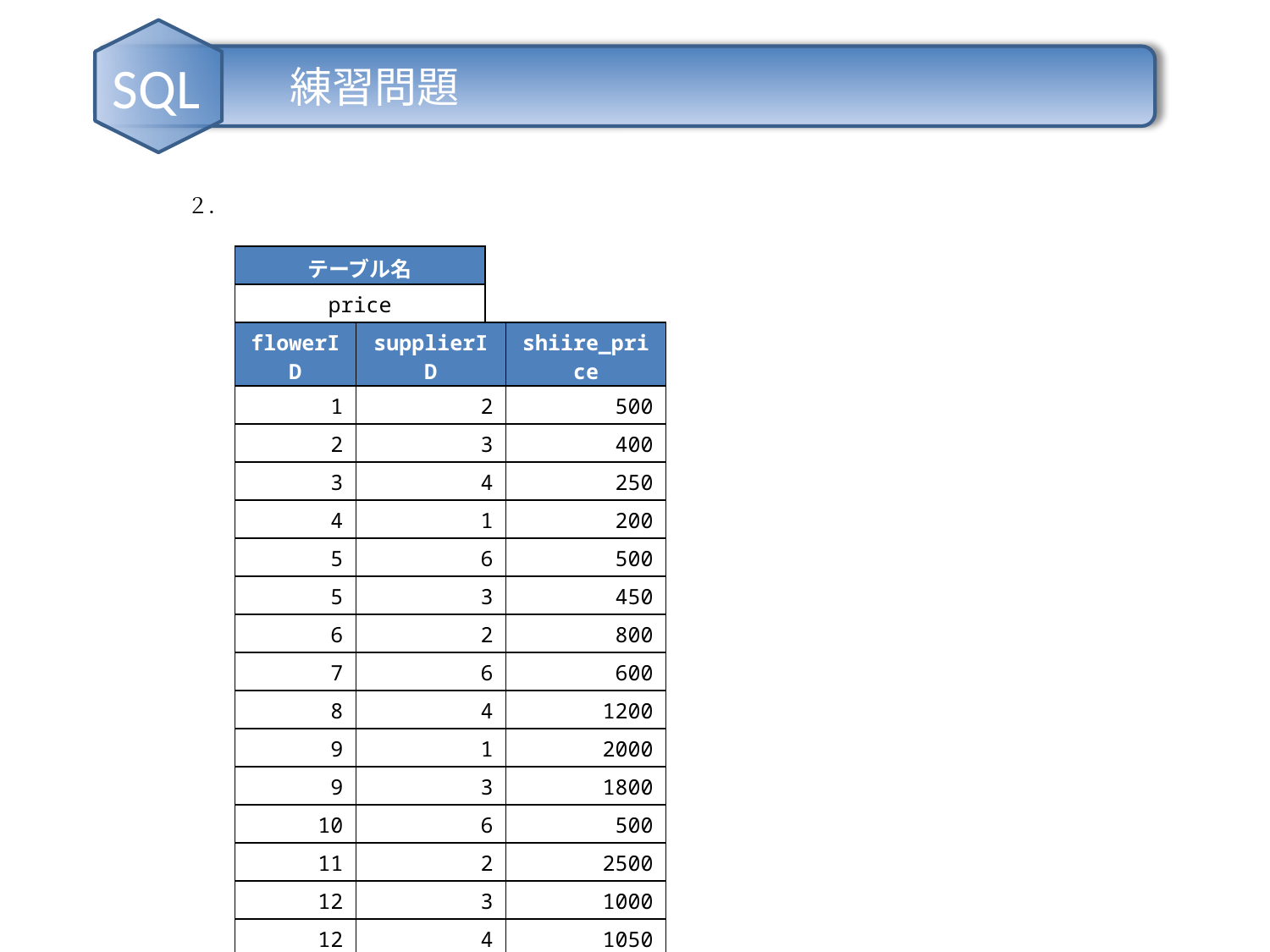

練習問題
SQL
２．
| テーブル名 |
| --- |
| price |
| flowerID | supplierID | shiire\_price |
| --- | --- | --- |
| 1 | 2 | 500 |
| 2 | 3 | 400 |
| 3 | 4 | 250 |
| 4 | 1 | 200 |
| 5 | 6 | 500 |
| 5 | 3 | 450 |
| 6 | 2 | 800 |
| 7 | 6 | 600 |
| 8 | 4 | 1200 |
| 9 | 1 | 2000 |
| 9 | 3 | 1800 |
| 10 | 6 | 500 |
| 11 | 2 | 2500 |
| 12 | 3 | 1000 |
| 12 | 4 | 1050 |